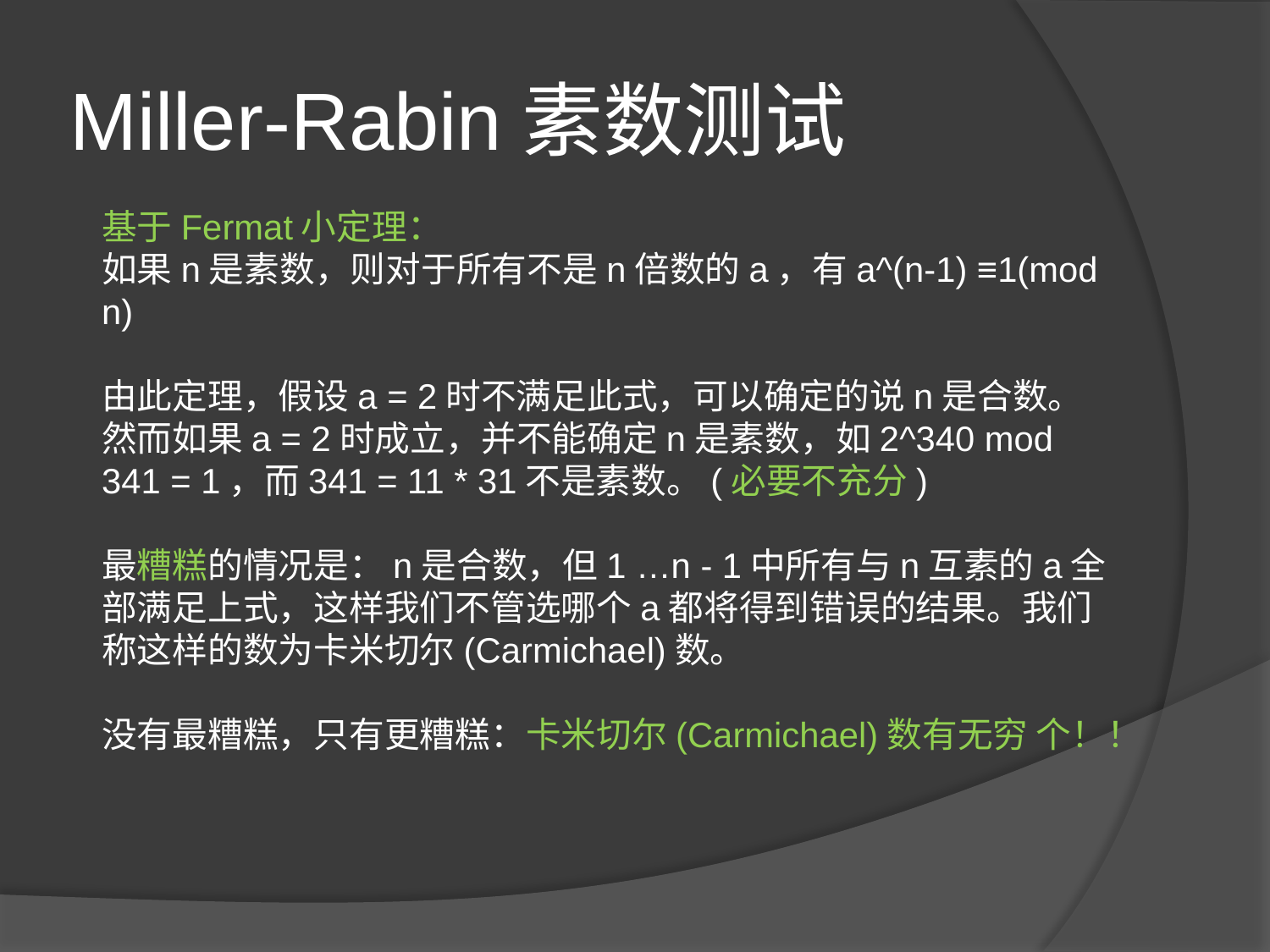

# Miller-Rabin素数测试
基于Fermat小定理：
如果n是素数，则对于所有不是n倍数的a，有a^(n-1) ≡1(mod n)

由此定理，假设a = 2时不满足此式，可以确定的说n是合数。然而如果a = 2时成立，并不能确定n是素数，如2^340 mod 341 = 1，而341 = 11 * 31不是素数。(必要不充分)

最糟糕的情况是：n是合数，但1 …n - 1中所有与n互素的a全部满足上式，这样我们不管选哪个a都将得到错误的结果。我们称这样的数为卡米切尔(Carmichael)数。

没有最糟糕，只有更糟糕：卡米切尔(Carmichael)数有无穷 个！！